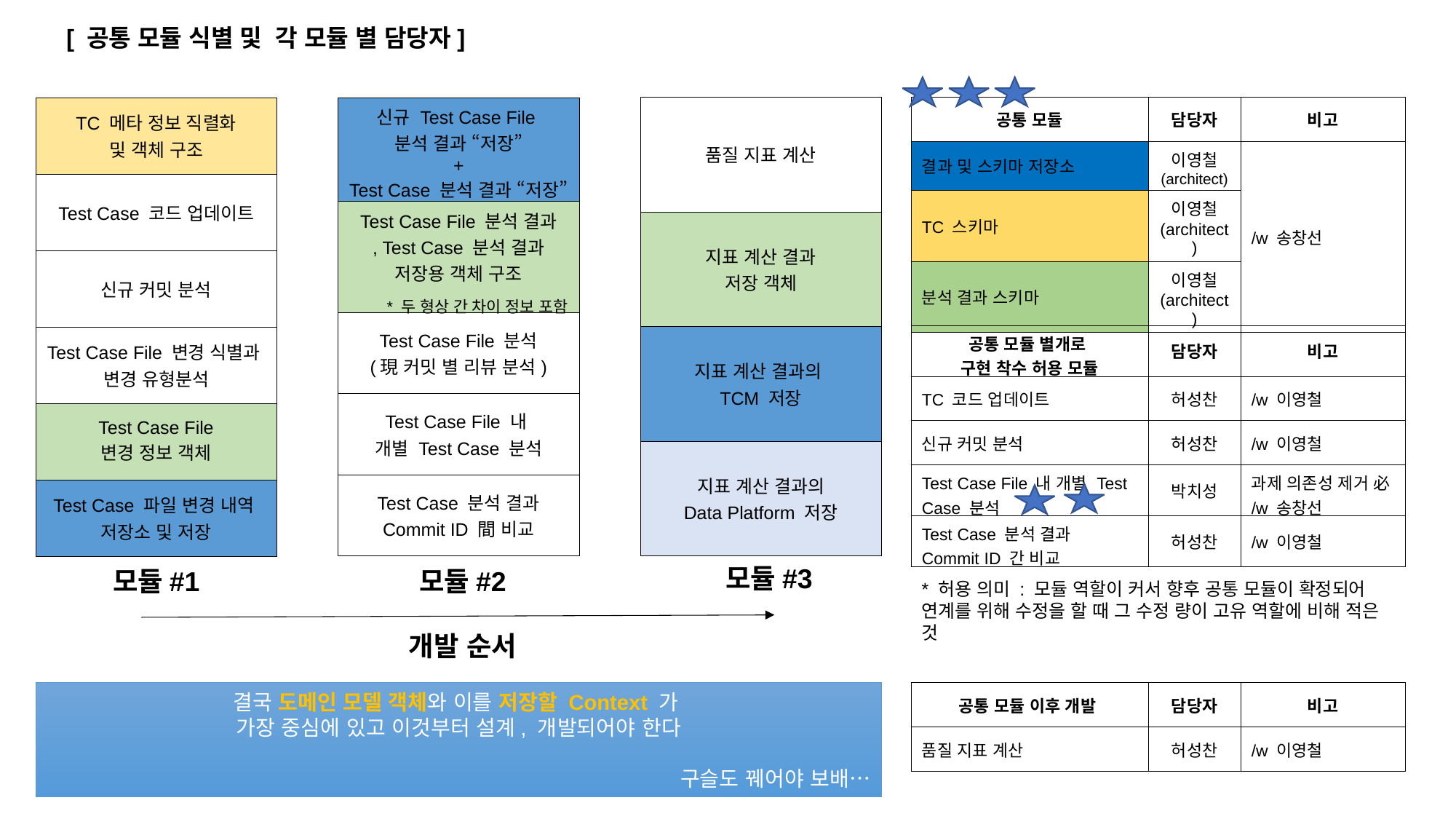

[ 공통 모듈 식별 및  각 모듈 별 담당자]

| 품질 지표 계산 |
| --- |
| 지표 계산 결과 저장 객체 |
| 지표 계산 결과의 TCM 저장 |
| 지표 계산 결과의 Data Platform 저장 |
| 공통 모듈 | 담당자 | 비고 |
| --- | --- | --- |
| 결과 및 스키마 저장소 | 이영철 (architect) | /w 송창선 |
| TC 스키마 | 이영철 (architect) |  |
| 분석 결과 스키마 | 이영철 (architect) |  |
| TC 메타 정보 직렬화 및 객체 구조 |
| --- |
| Test Case 코드 업데이트 |
| 신규 커밋 분석 |
| Test Case File 변경 식별과 변경 유형분석 |
| Test Case File 변경 정보 객체 |
| Test Case 파일 변경 내역 저장소 및 저장 |
| 신규 Test Case File 분석 결과 “저장” + Test Case 분석 결과 “저장” |
| --- |
| Test Case File 분석 결과 , Test Case 분석 결과 저장용 객체 구조 \* 두 형상 간 차이 정보 포함 |
| Test Case File 분석 (現 커밋 별 리뷰 분석) |
| Test Case File 내 개별 Test Case 분석 |
| Test Case 분석 결과 Commit ID 間 비교 |
| 공통 모듈 별개로 구현 착수 허용 모듈 | 담당자 | 비고 |
| --- | --- | --- |
| TC 코드 업데이트 | 허성찬 | /w 이영철 |
| 신규 커밋 분석 | 허성찬 | /w 이영철 |
| Test Case File 내 개별 Test Case 분석 | 박치성 | 과제 의존성 제거 必 /w 송창선 |
| Test Case 분석 결과 Commit ID 간 비교 | 허성찬 | /w 이영철 |

모듈#3
모듈#1
모듈#2
* 허용 의미 : 모듈 역할이 커서 향후 공통 모듈이 확정되어 연계를 위해 수정을 할 때 그 수정 량이 고유 역할에 비해 적은 것
개발 순서
결국 도메인 모델 객체와 이를 저장할 Context 가
가장 중심에 있고 이것부터 설계, 개발되어야 한다

구슬도 꿰어야 보배…
| 공통 모듈 이후 개발 | 담당자 | 비고 |
| --- | --- | --- |
| 품질 지표 계산 | 허성찬 | /w 이영철 |